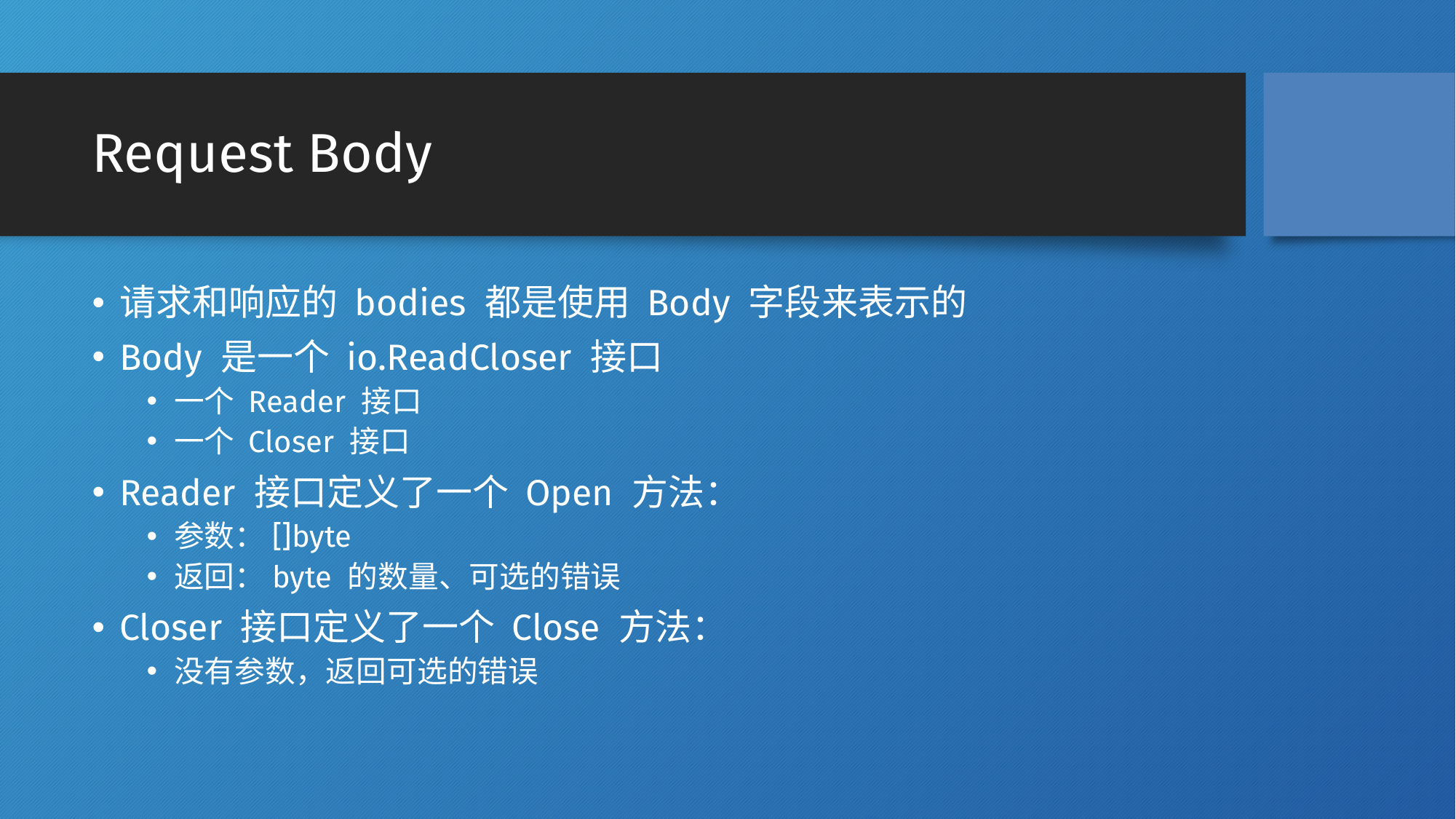

# Request Body
请求和响应的 bodies 都是使用 Body 字段来表示的
Body 是一个 io.ReadCloser 接口
一个 Reader 接口
一个 Closer 接口
Reader 接口定义了一个 Open 方法：
参数：[]byte
返回：byte 的数量、可选的错误
Closer 接口定义了一个 Close 方法：
没有参数，返回可选的错误